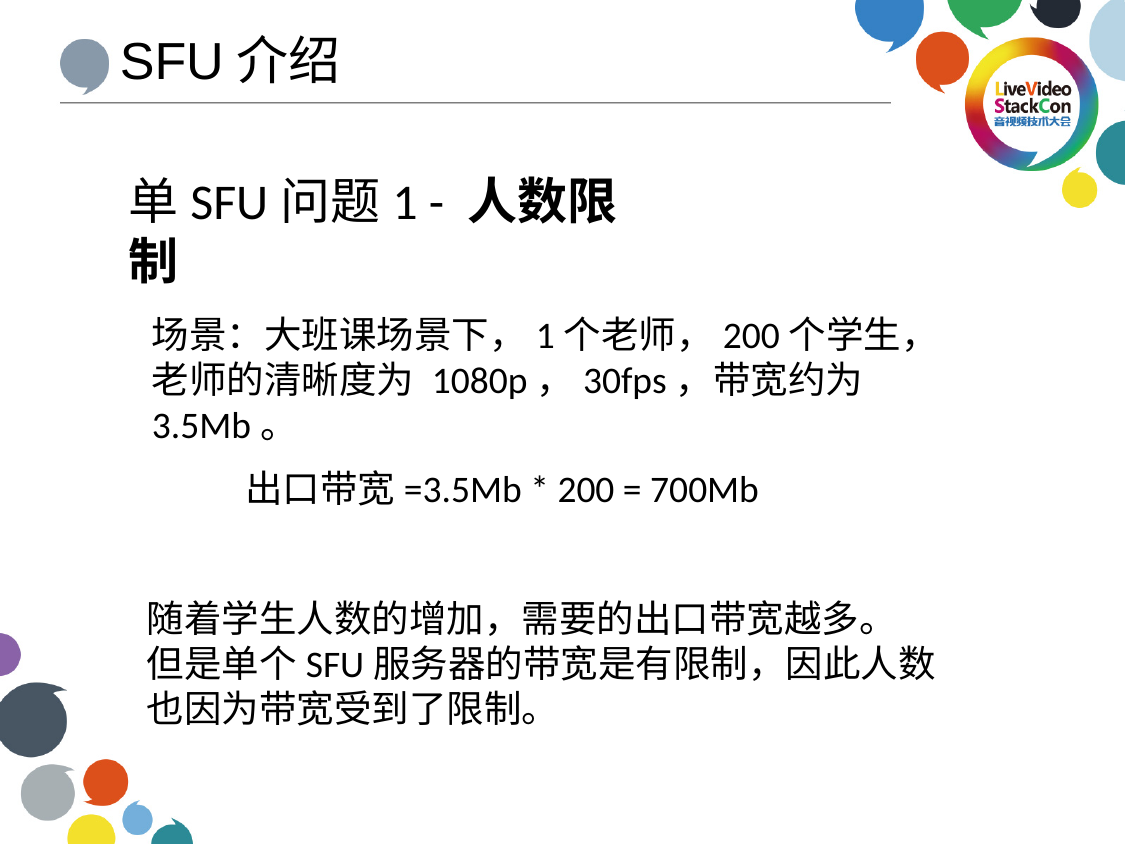

SFU介绍
单SFU问题1 - 人数限制
场景：大班课场景下，1个老师，200个学生，老师的清晰度为 1080p，30fps，带宽约为3.5Mb。
出口带宽=3.5Mb * 200 = 700Mb
随着学生人数的增加，需要的出口带宽越多。
但是单个SFU服务器的带宽是有限制，因此人数
也因为带宽受到了限制。